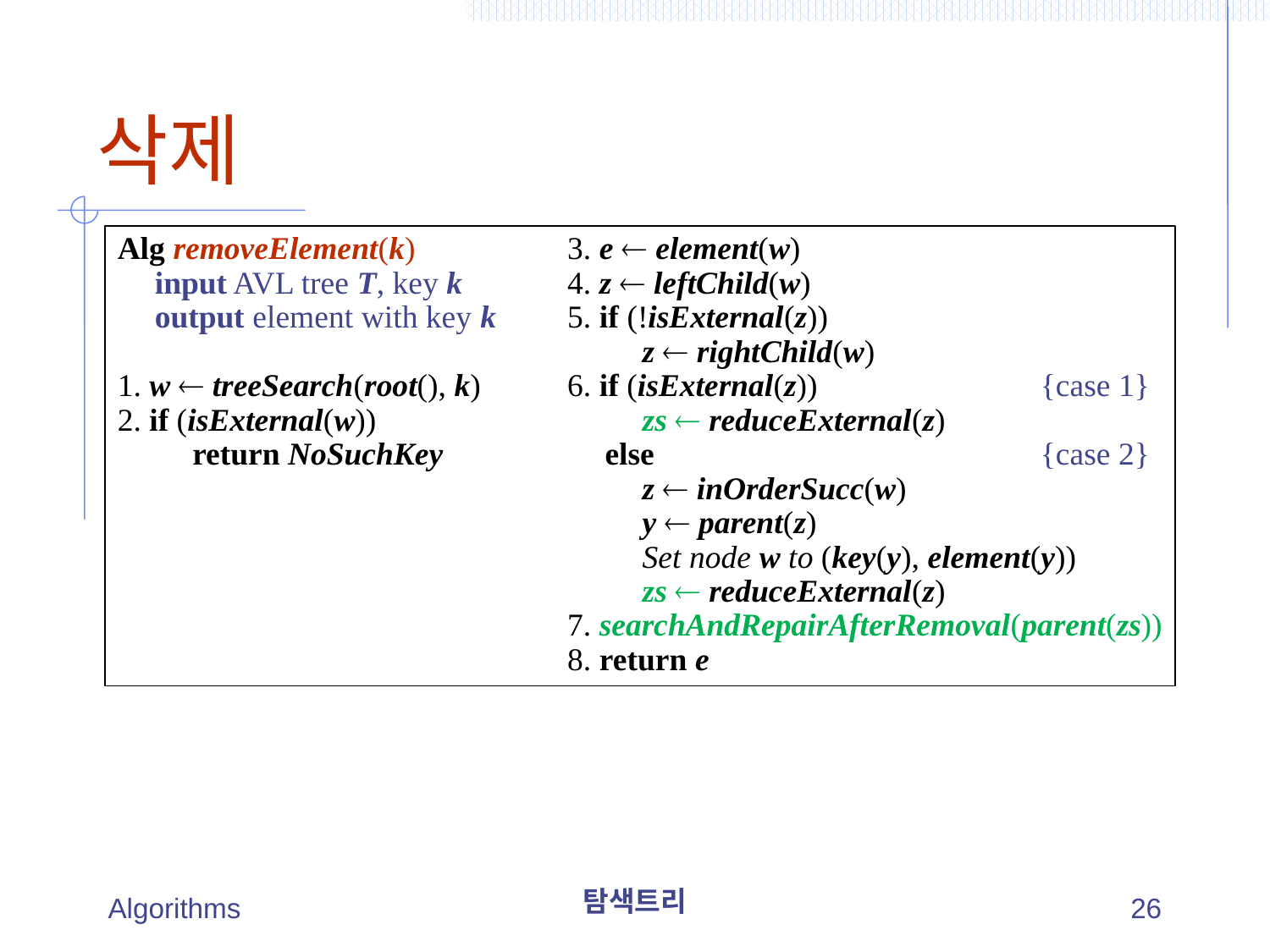

# 삭제

3. e ← element(w)
4. z ← leftChild(w)
5. if (!isExternal(z))
		z ← rightChild(w)
6. if (isExternal(z))					{case 1}
		zs ← reduceExternal(z)
	else								{case 2}
		z ← inOrderSucc(w)
		y ← parent(z)
		Set node w to (key(y), element(y))
		zs ← reduceExternal(z)
7. searchAndRepairAfterRemoval(parent(zs))
8. return e
Alg removeElement(k)
	input AVL tree T, key k
	output element with key k

1. w ← treeSearch(root(), k)
2. if (isExternal(w))
		return NoSuchKey
Algorithms
탐색트리
26